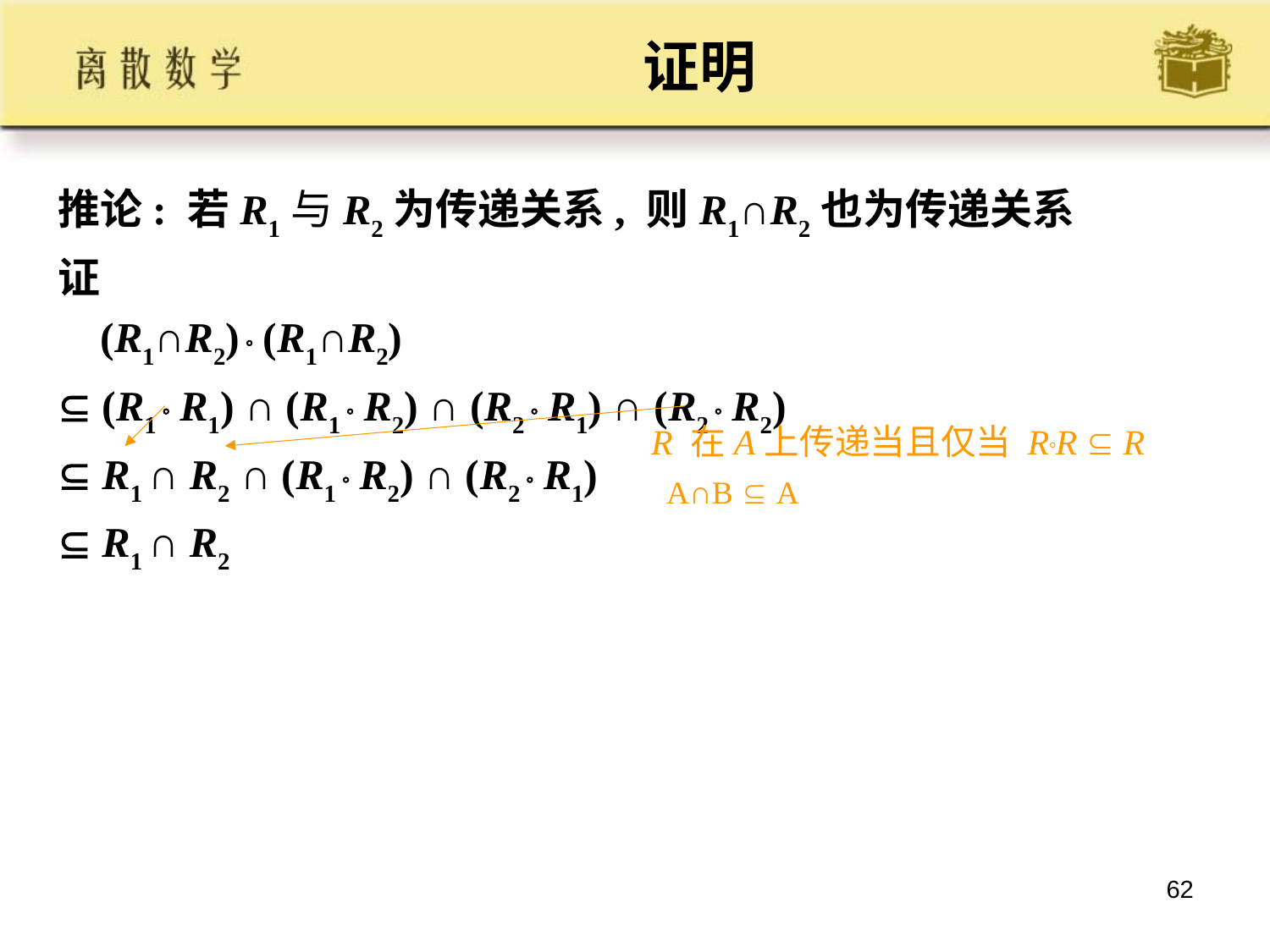

# 证明
推论: 若R1与R2为传递关系, 则R1∩R2也为传递关系
证
    (R1∩R2) ° (R1∩R2)
⊆ (R1 ° R1) ∩ (R1 ° R2) ∩ (R2 ° R1) ∩ (R2 ° R2)
⊆ R1 ∩ R2 ∩ (R1 ° R2) ∩ (R2 ° R1)
⊆ R1 ∩ R2

R 在A上传递当且仅当 R°R ⊆ R
A∩B ⊆ A
62